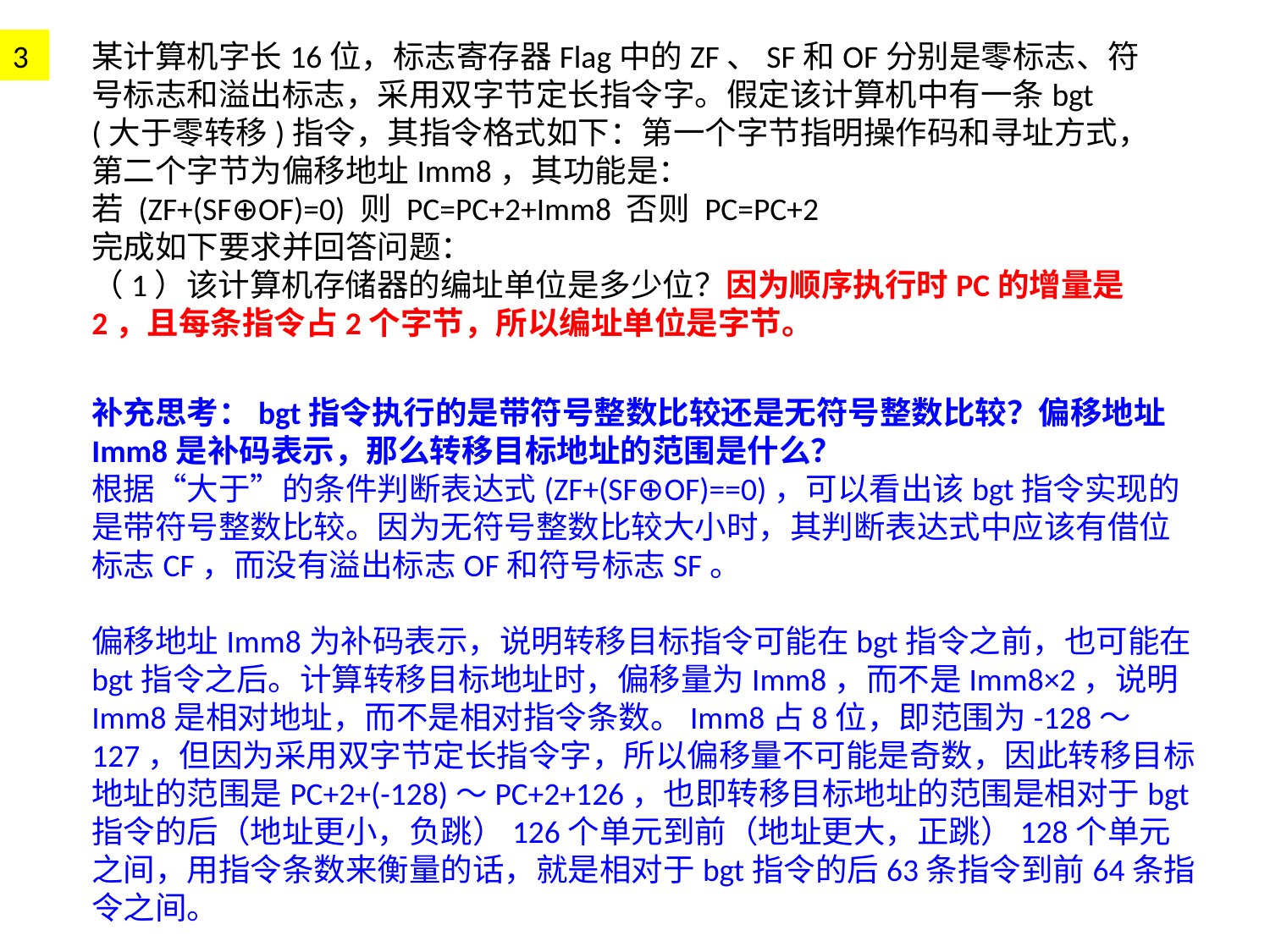

3
某计算机字长16位，标志寄存器Flag中的ZF、SF和OF分别是零标志、符号标志和溢出标志，采用双字节定长指令字。假定该计算机中有一条bgt (大于零转移)指令，其指令格式如下：第一个字节指明操作码和寻址方式，第二个字节为偏移地址Imm8，其功能是：
若 (ZF+(SF⊕OF)=0) 则 PC=PC+2+Imm8 否则 PC=PC+2
完成如下要求并回答问题：
（1）该计算机存储器的编址单位是多少位？因为顺序执行时PC的增量是2，且每条指令占2个字节，所以编址单位是字节。

补充思考：bgt指令执行的是带符号整数比较还是无符号整数比较？偏移地址Imm8是补码表示，那么转移目标地址的范围是什么？
根据“大于”的条件判断表达式(ZF+(SF⊕OF)==0)，可以看出该bgt指令实现的是带符号整数比较。因为无符号整数比较大小时，其判断表达式中应该有借位标志CF，而没有溢出标志OF和符号标志SF。

偏移地址Imm8为补码表示，说明转移目标指令可能在bgt指令之前，也可能在bgt指令之后。计算转移目标地址时，偏移量为Imm8，而不是Imm8×2，说明Imm8是相对地址，而不是相对指令条数。Imm8占8位，即范围为-128～127，但因为采用双字节定长指令字，所以偏移量不可能是奇数，因此转移目标地址的范围是PC+2+(-128)～PC+2+126，也即转移目标地址的范围是相对于bgt指令的后（地址更小，负跳）126个单元到前（地址更大，正跳）128个单元之间，用指令条数来衡量的话，就是相对于bgt指令的后63条指令到前64条指令之间。